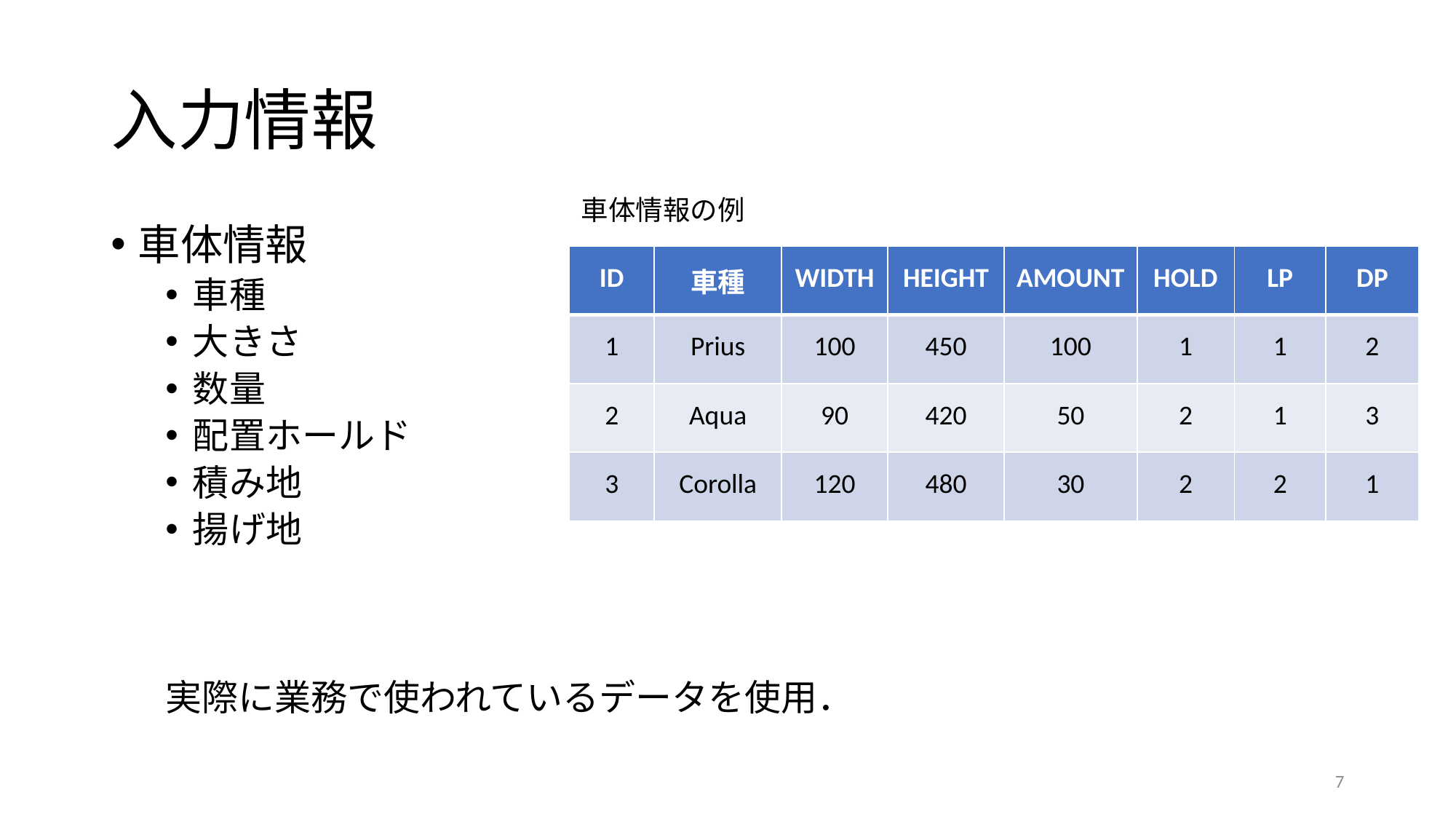

# 入力情報
車体情報の例
車体情報
車種
大きさ
数量
配置ホールド
積み地
揚げ地

実際に業務で使われているデータを使用．
| ID | 車種 | WIDTH | HEIGHT | AMOUNT | HOLD | LP | DP |
| --- | --- | --- | --- | --- | --- | --- | --- |
| 1 | Prius | 100 | 450 | 100 | 1 | 1 | 2 |
| 2 | Aqua | 90 | 420 | 50 | 2 | 1 | 3 |
| 3 | Corolla | 120 | 480 | 30 | 2 | 2 | 1 |
7